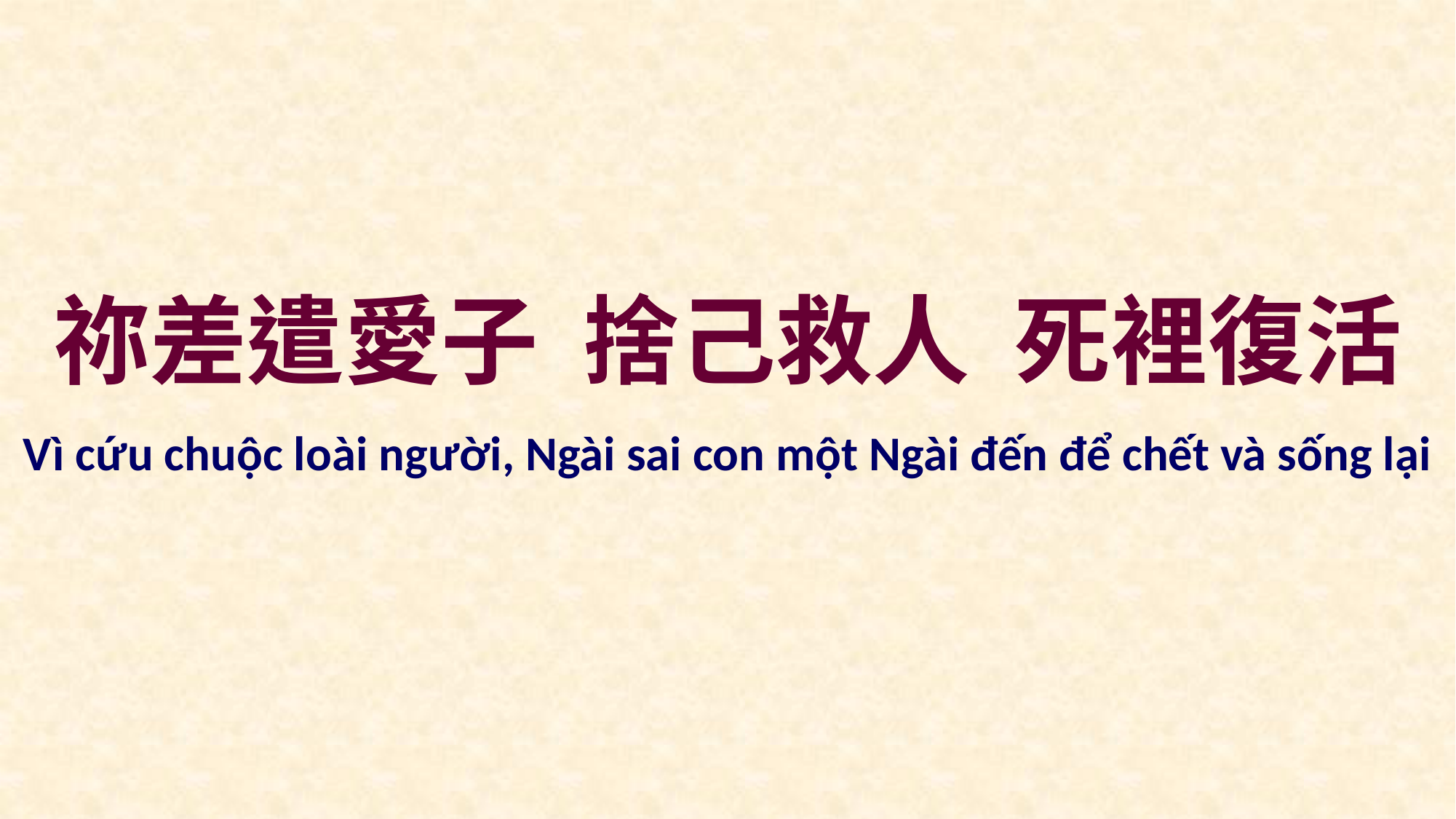

祢差遣愛子  捨己救人  死裡復活
Vì cứu chuộc loài người, Ngài sai con một Ngài đến để chết và sống lại